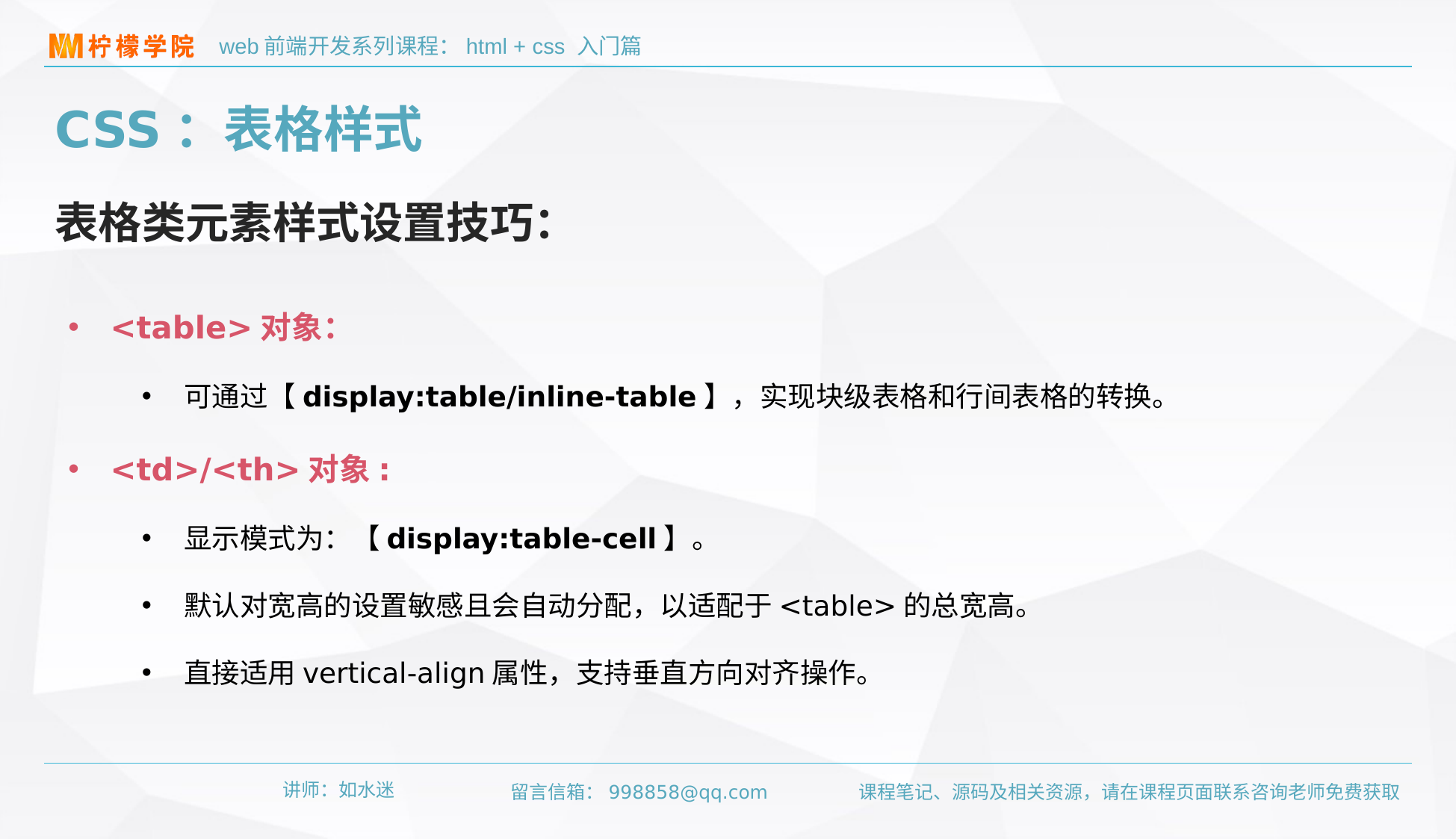

CSS：表格样式
表格类元素样式设置技巧：
<table>对象：
可通过【display:table/inline-table】，实现块级表格和行间表格的转换。
<td>/<th>对象:
显示模式为：【display:table-cell】。
默认对宽高的设置敏感且会自动分配，以适配于<table>的总宽高。
直接适用vertical-align属性，支持垂直方向对齐操作。